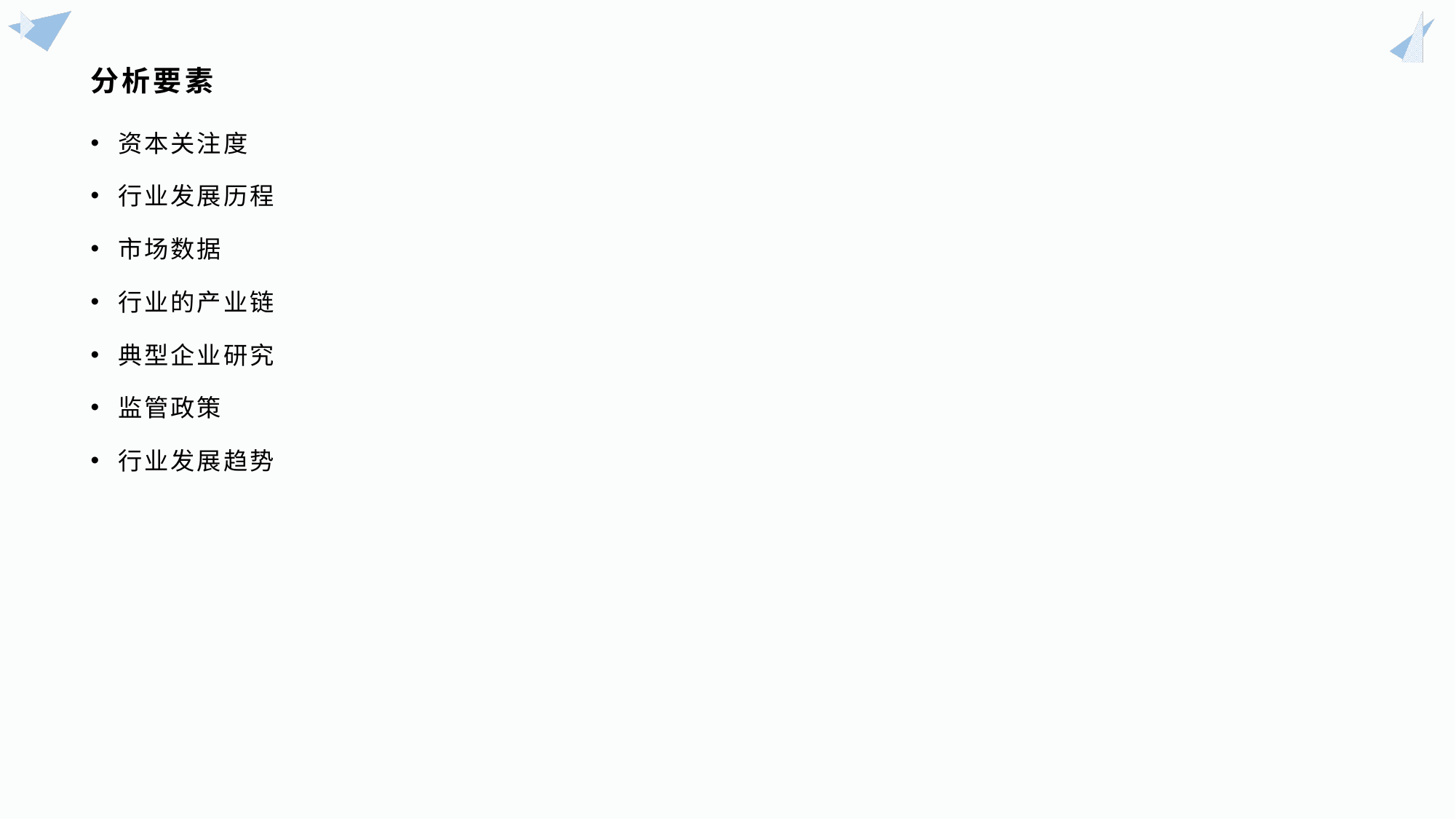

# 分析要素
资本关注度
行业发展历程
市场数据
行业的产业链
典型企业研究
监管政策
行业发展趋势